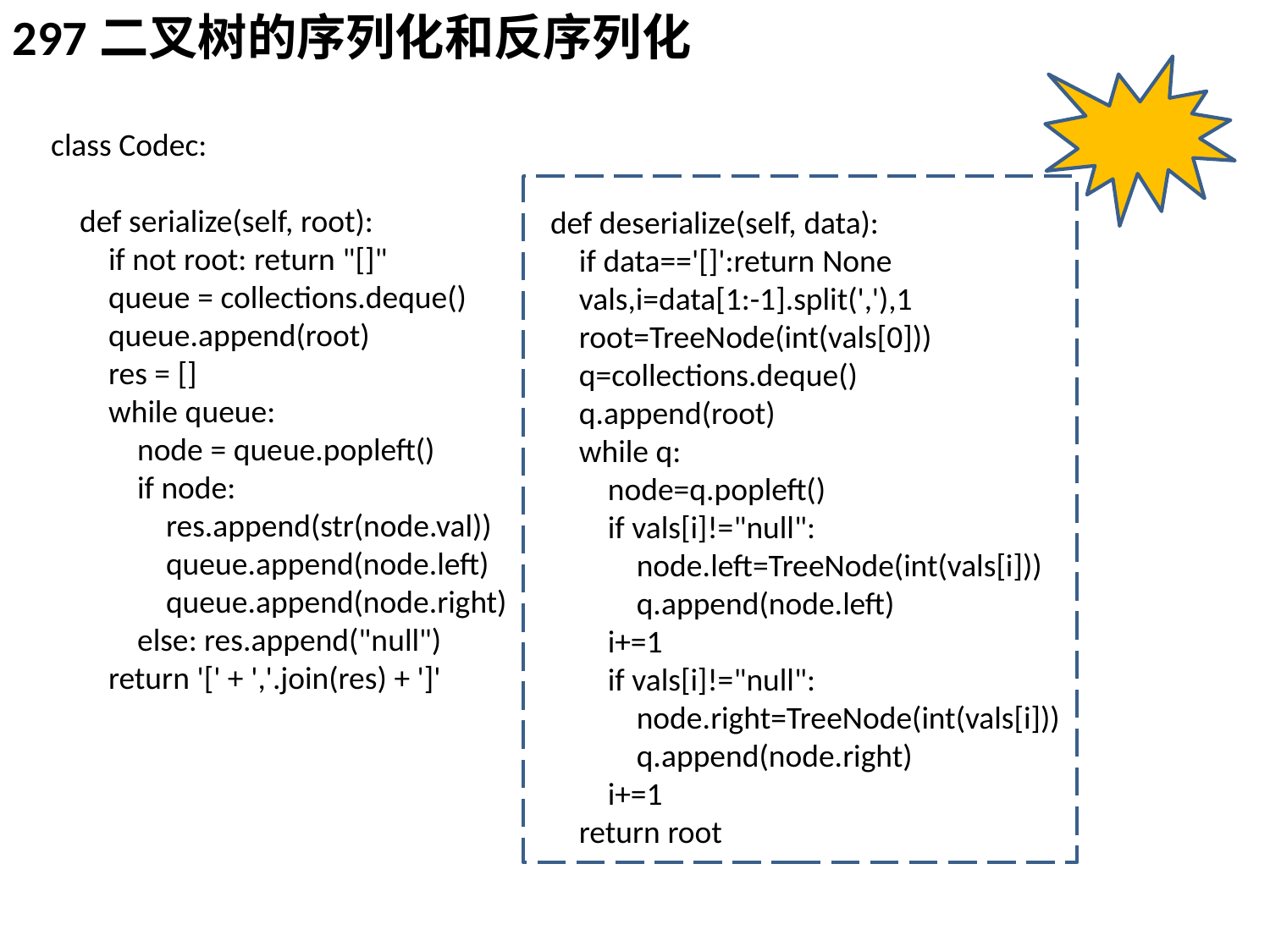

297二叉树的序列化和反序列化

class Codec:

    def serialize(self, root):
        if not root: return "[]"
        queue = collections.deque()
        queue.append(root)
        res = []
        while queue:
            node = queue.popleft()
            if node:
                res.append(str(node.val))
                queue.append(node.left)
                queue.append(node.right)
            else: res.append("null")
        return '[' + ','.join(res) + ']'

    def deserialize(self, data):
        if data=='[]':return None
        vals,i=data[1:-1].split(','),1
        root=TreeNode(int(vals[0]))
        q=collections.deque()
        q.append(root)
        while q:
            node=q.popleft()
            if vals[i]!="null":
                node.left=TreeNode(int(vals[i]))
                q.append(node.left)
            i+=1
            if vals[i]!="null":
                node.right=TreeNode(int(vals[i]))
                q.append(node.right)
            i+=1
        return root